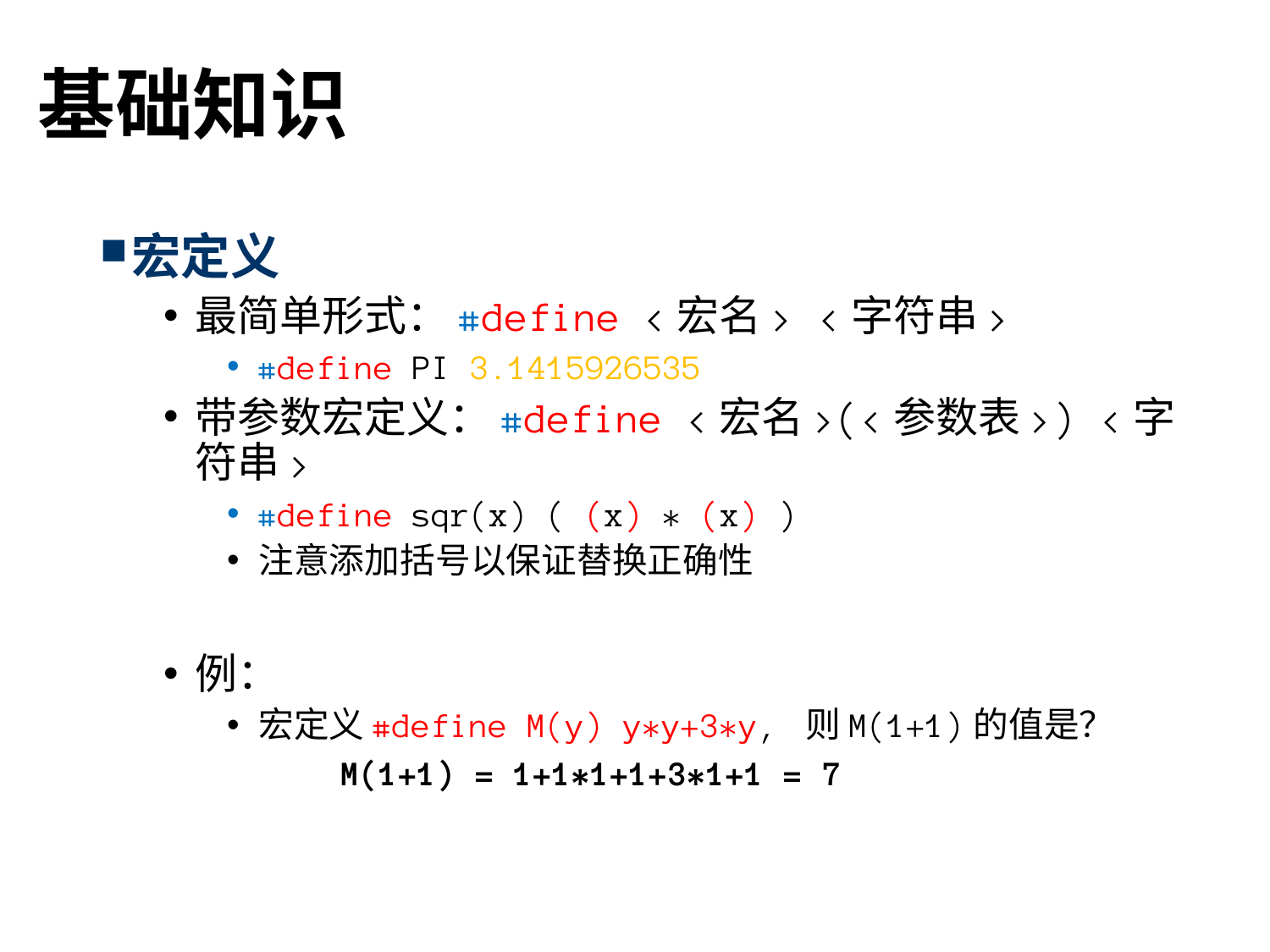

# 基础知识
宏定义
最简单形式：#define <宏名> <字符串>
#define PI 3.1415926535
带参数宏定义：#define <宏名>(<参数表>) <字符串>
#define sqr(x) ( (x) * (x) )
注意添加括号以保证替换正确性

例：
宏定义#define M(y) y*y+3*y, 则M(1+1)的值是？

M(1+1) = 1+1*1+1+3*1+1 = 7